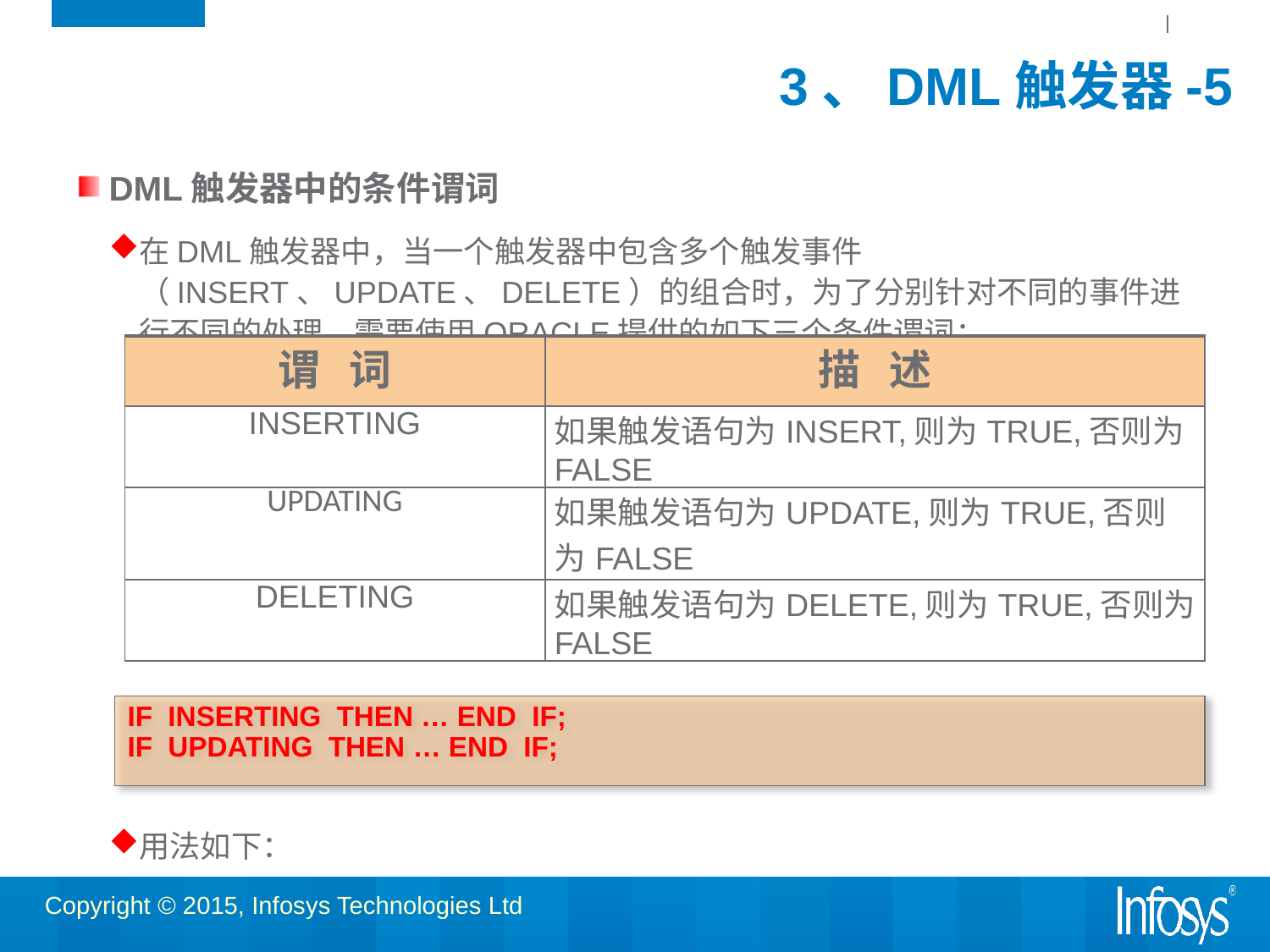

# 3、DML触发器-5
DML触发器中的条件谓词
在DML触发器中，当一个触发器中包含多个触发事件（INSERT、UPDATE、DELETE）的组合时，为了分别针对不同的事件进行不同的处理，需要使用ORACLE提供的如下三个条件谓词：

用法如下：
| 谓 词 | 描 述 |
| --- | --- |
| INSERTING | 如果触发语句为INSERT,则为TRUE,否则为FALSE |
| UPDATING | 如果触发语句为UPDATE,则为TRUE,否则为FALSE |
| DELETING | 如果触发语句为DELETE,则为TRUE,否则为FALSE |
IF  INSERTING  THEN … END  IF;
IF  UPDATING  THEN … END  IF;